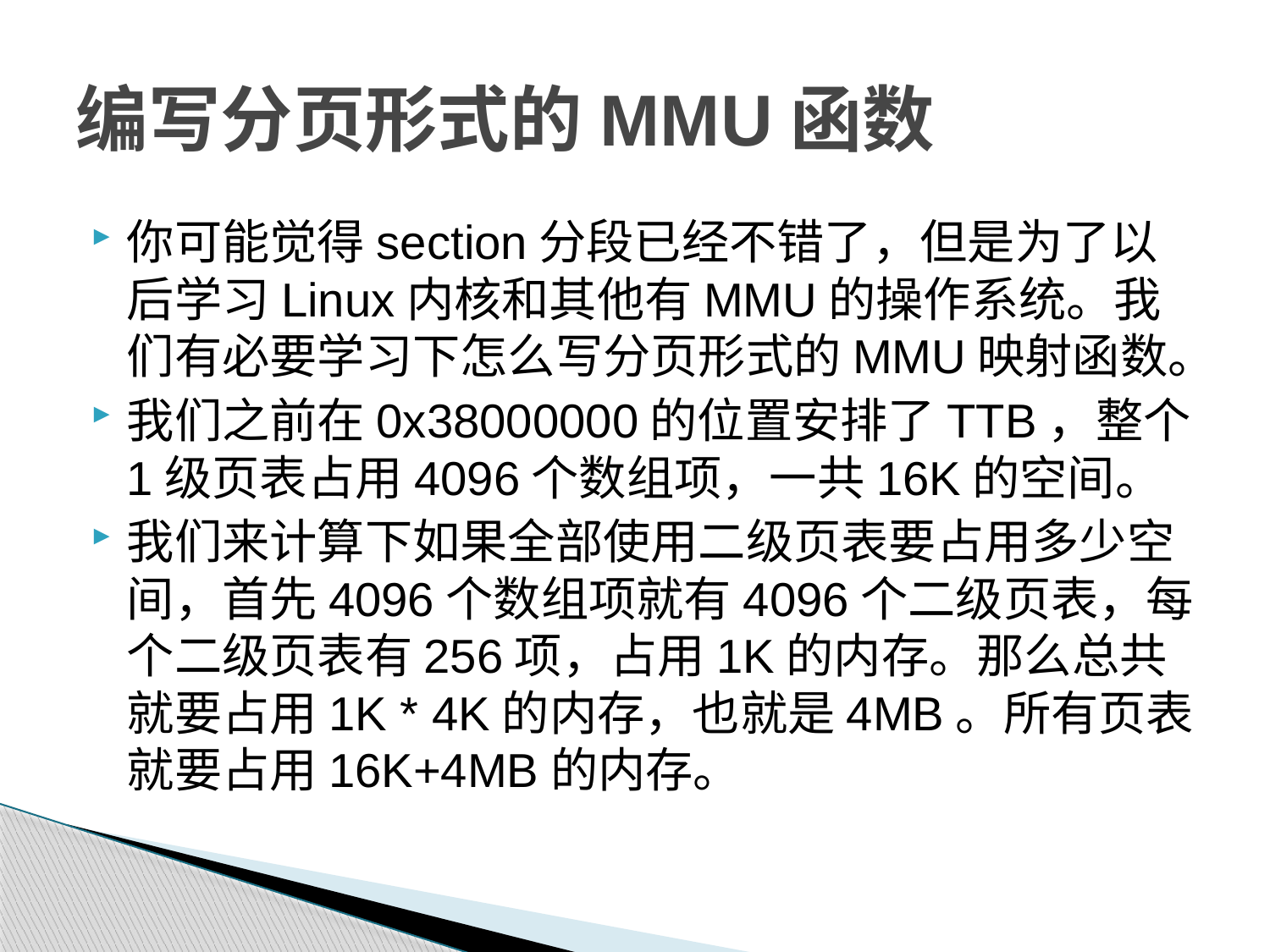

# 编写分页形式的MMU函数
你可能觉得section分段已经不错了，但是为了以后学习Linux内核和其他有MMU的操作系统。我们有必要学习下怎么写分页形式的MMU映射函数。
我们之前在0x38000000的位置安排了TTB，整个1级页表占用4096个数组项，一共16K的空间。
我们来计算下如果全部使用二级页表要占用多少空间，首先4096个数组项就有4096个二级页表，每个二级页表有256项，占用1K的内存。那么总共就要占用1K * 4K的内存，也就是4MB。所有页表就要占用16K+4MB的内存。